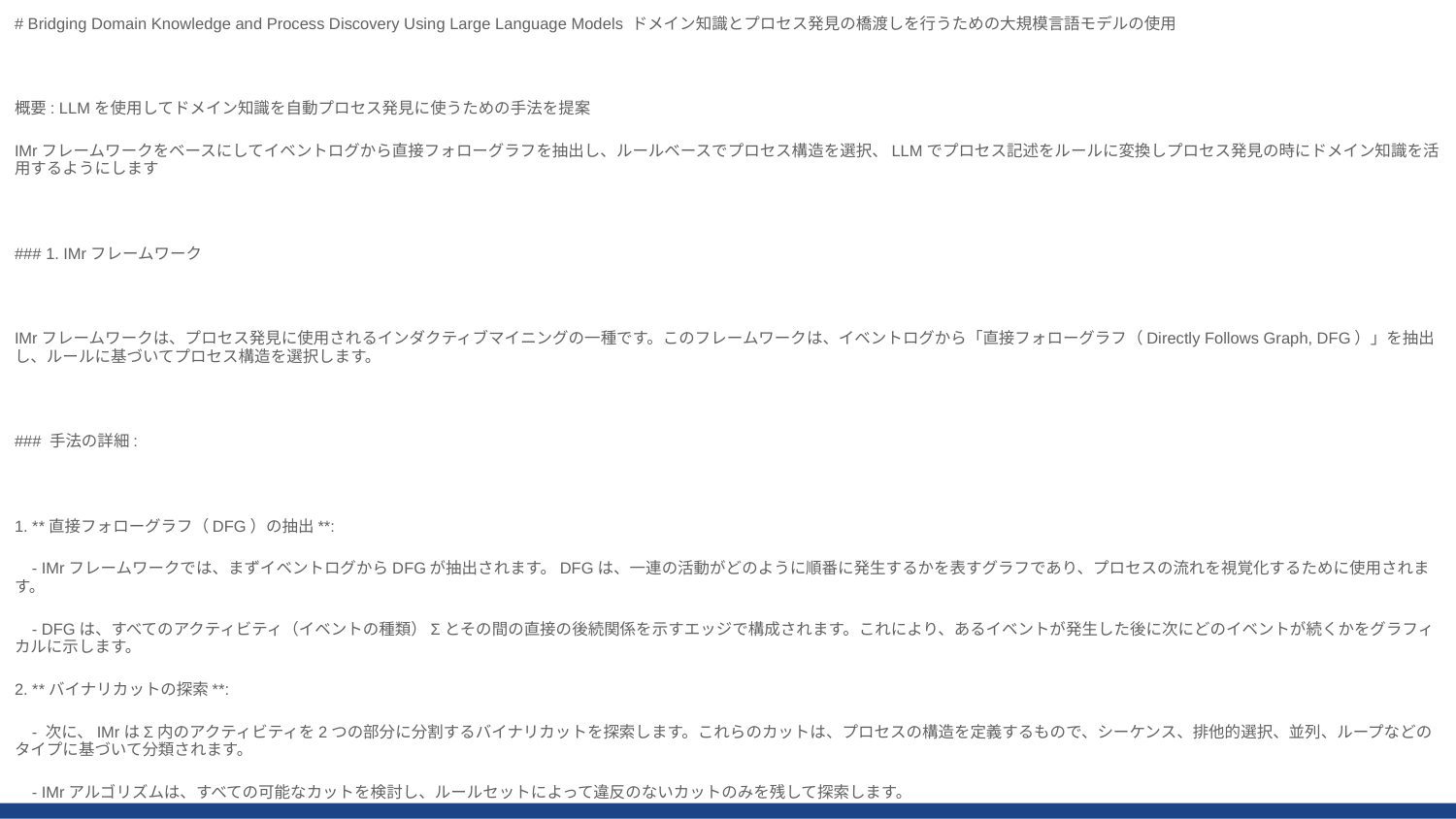

# Bridging Domain Knowledge and Process Discovery Using Large Language Models ドメイン知識とプロセス発見の橋渡しを行うための大規模言語モデルの使用

概要: LLMを使用してドメイン知識を自動プロセス発見に使うための手法を提案
IMrフレームワークをベースにしてイベントログから直接フォローグラフを抽出し、ルールベースでプロセス構造を選択、LLMでプロセス記述をルールに変換しプロセス発見の時にドメイン知識を活用するようにします

### 1. IMrフレームワーク

IMrフレームワークは、プロセス発見に使用されるインダクティブマイニングの一種です。このフレームワークは、イベントログから「直接フォローグラフ（Directly Follows Graph, DFG）」を抽出し、ルールに基づいてプロセス構造を選択します。

### 手法の詳細:

1. **直接フォローグラフ（DFG）の抽出**:
    - IMrフレームワークでは、まずイベントログからDFGが抽出されます。DFGは、一連の活動がどのように順番に発生するかを表すグラフであり、プロセスの流れを視覚化するために使用されます。
    - DFGは、すべてのアクティビティ（イベントの種類）Σとその間の直接の後続関係を示すエッジで構成されます。これにより、あるイベントが発生した後に次にどのイベントが続くかをグラフィカルに示します。
2. **バイナリカットの探索**:
    - 次に、IMrはΣ内のアクティビティを2つの部分に分割するバイナリカットを探索します。これらのカットは、プロセスの構造を定義するもので、シーケンス、排他的選択、並列、ループなどのタイプに基づいて分類されます。
    - IMrアルゴリズムは、すべての可能なカットを検討し、ルールセットによって違反のないカットのみを残して探索します。
3. **ルールに基づくカットのフィルタリング**:
    - ユーザーが提供するか、または自動化された方法で発見されたルールセットRに基づいて、IMrは最適ではないプロセス構造を排除するために、候補となるカットをフィルタリングします。
    - 各カットは、定義されたルールに違反するかどうかをチェックし、違反するカットは除外されます。
4. **コスト関数による評価**:
    - フレームワークは、候補となるカットの品質を、逸脱したエッジの数や欠損エッジの推定数に基づいて評価します。各再帰的ステップで、最小コストのカットが選択され、イベントログをそれに基づいて分割し、再帰的に処理します。

このように、IMrフレームワークは、イベントログから抽出されたデータに基づいて、ルールによってガイドされながら、プロセスの構造を発見します。

---

### 2. 宣言的ルール

宣言的ルールは、プロセスモデルにおける活動間の制約を表す論理的なルールです。この研究では、LLM（大規模言語モデル）を使用して、自然言語で記述されたプロセス知識を宣言的ルールに変換し、IMrフレームワークに統合する手法が提案されています。

### 手法の詳細:

1. **自然言語からルールへの変換**:
    - LLMは、ドメインエキスパートからのプロセス説明やフィードバックをもとに、自然言語で記述された知識を読み取り、それを宣言的ルールに変換します。
    - 例えば、"ある申請がキャンセルされた場合、その申請は受け入れられることも拒否されることもない"というフィードバックが与えられた場合、LLMはこれを「not-co-existence（共存しない）」というルールに変換します。
2. **宣言的ルールの種類**:
    - 本研究では、いくつかの典型的な宣言的ルールが使用されます。以下は、その例です:
        - **not-co-existence(a, b)**: aとbが同じプロセス内で共存しない（例：キャンセルされた申請は受け入れられない）。
        - **response(a, b)**: aが発生したら、その後にbが必ず発生する（例：ドキュメントがチェックされたら、その後に履歴がチェックされる）。
        - **precedence(a, b)**: bはaが先行しない限り発生しない（例：あるイベントが発生する前に、特定の順序で他のイベントが発生する必要がある）。
3. **LLMによるインタラクティブなルール生成**:
    - ドメインエキスパートとの対話に基づいて、LLMはルールを生成します。特に、エキスパートが発見したプロセスモデルに対してフィードバックを提供し、そのフィードバックに基づいてLLMがルールを修正するというインタラクティブなプロセスが実施されます。
    - また、LLMは不明確な部分に対して質問を生成し、エキスパートに質問することで、ルールの精度を高めます。
4. **ルールの検証**:
    - 生成された宣言的ルールは、IMrフレームワークに統合される前に、形式的な言語やアクティビティラベルとの整合性をチェックして検証されます。検証プロセスでエラーが検出された場合、エラー処理ループが起動され、LLMに修正を促します。

このように、宣言的ルールは、自然言語のプロセス知識をプロセス発見の実行可能な形式に変換するために使用され、プロセスモデルの発見精度を高めるために重要な役割を果たします。

---

### 3. ケーススタディ: オランダのUWV従業員保険機関

提案されたIMrフレームワークとLLMを組み合わせた手法の実用性を検証するために、オランダのUWV従業員保険機関のクレーム処理プロセスに関するケーススタディが実施されました。

### ケーススタディの詳細:

1. **ケーススタディの背景**:
    - UWVはオランダの失業・障害給付を管理する保険機関であり、そのクレーム処理プロセスには多くの手続きが含まれます。ケーススタディでは、このクレーム処理のプロセスモデルを発見するために、イベントログとドメイン知識を組み合わせた手法が使用されました。
    - このプロセスは、受け取られた申請がどのように処理されるか、また途中でブロックが発生した場合にどのように解除されるか、さらに申請が受理または拒否される際のフローが含まれています。
2. **イベントログとプロセス知識の使用**:
    - イベントログには、144,046件のケース、16種類のユニークなアクティビティ、および1,309,719件のイベントが含まれていました。これらのデータはプロセス発見の基盤として使用されました。
    - プロセスの専門家から提供されたドメイン知識（例：ブロックされたクレームは特定の条件が満たされるまで解除されない、特定の条件下でしか受理されないなど）は、LLMを通じて宣言的ルールに変換され、プロセスモデルの発見に組み込まれました。
3. **モデルの改善**:
    - 初期のIMfアルゴリズムによるプロセスモデルは、専門家の知識とは乖離があり、プロセスの主要なステップが欠けていることが指摘されました。
    - 専門家のフィードバックを基にLLMが宣言的ルールを生成し、IMrフレームワークに統合することで、より現実的なプロセスモデルが発見されました。
    - 例えば、「ブロックされたクレームは必ずその後に解除されるべきである」というルールや、「特定のステップは他のステップの後に発生すべきである」というルールが適用されました。
4. **フィードバックを基にしたルールの調整**:
    - 発見されたプロセスモデルは、専門家によるレビューの後、さらにフィードバックを受けて調整されました。例えば、「支払いの後に異議申し立てが発生するべきである」や「クレームの取り下げ後に再度支払いが行われるべきではない」などのフィードバックが反映され、プロセスモデルの精度が向上しました。